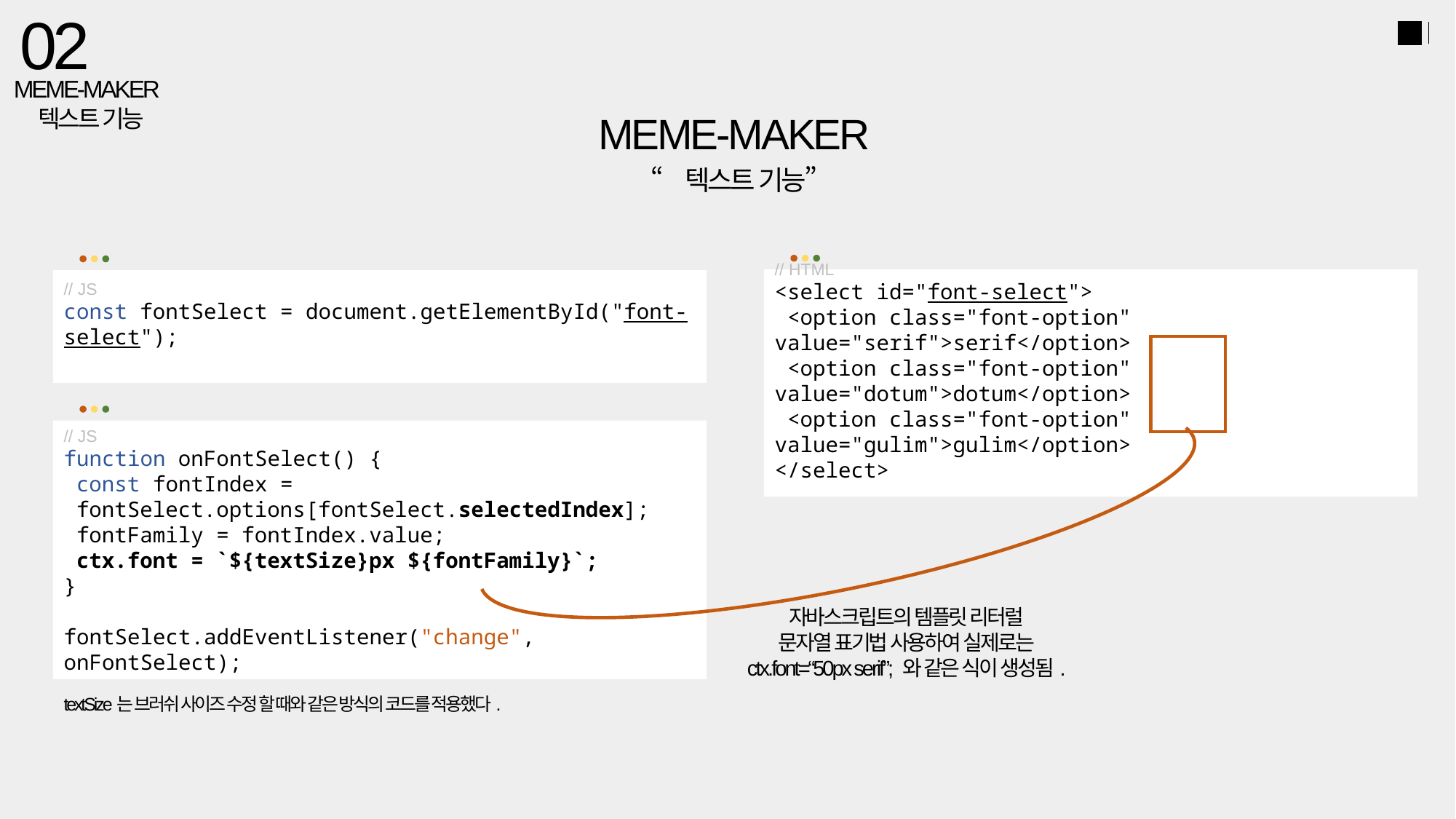

02
 MEME-MAKER
  텍스트 기능

MEME-MAKER
“텍스트 기능”

// HTML
<select id="font-select">
 <option class="font-option" value="serif">serif</option>
 <option class="font-option" value="dotum">dotum</option>
 <option class="font-option" value="gulim">gulim</option>
</select>

// JS
const fontSelect = document.getElementById("font-select");

// JS
function onFontSelect() {
 const fontIndex =
 fontSelect.options[fontSelect.selectedIndex];
 fontFamily = fontIndex.value;
 ctx.font = `${textSize}px ${fontFamily}`;
}

fontSelect.addEventListener("change", onFontSelect);

자바스크립트의 템플릿 리터럴
문자열 표기법 사용하여 실제로는
ctx.font=“50px serif”; 와 같은 식이 생성됨.

textSize는 브러쉬 사이즈 수정 할 때와 같은 방식의 코드를 적용했다.